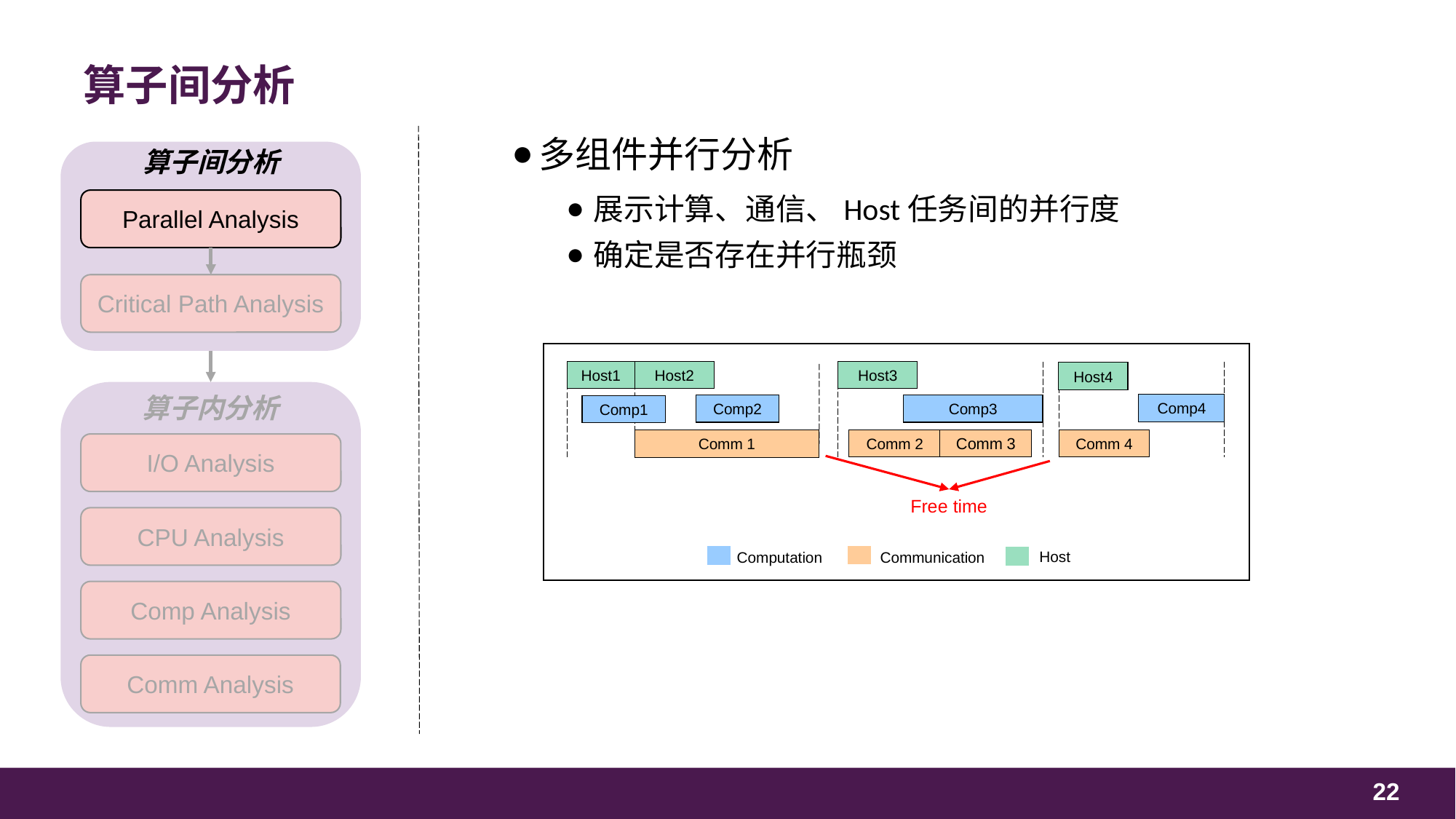

# 算子间分析
多组件并行分析
展示计算、通信、Host任务间的并行度
确定是否存在并行瓶颈
算子间分析

Parallel Analysis
Critical Path Analysis

算子内分析
I/O Analysis
CPU Analysis
Comp Analysis
Comm Analysis

Host3
Host1
Host2
Host4
Comp4
Comp3
Comp2
Comp1
Comm 2
Comm 3
Comm 4
Comm 1
Free time
Host
Computation
Communication

22